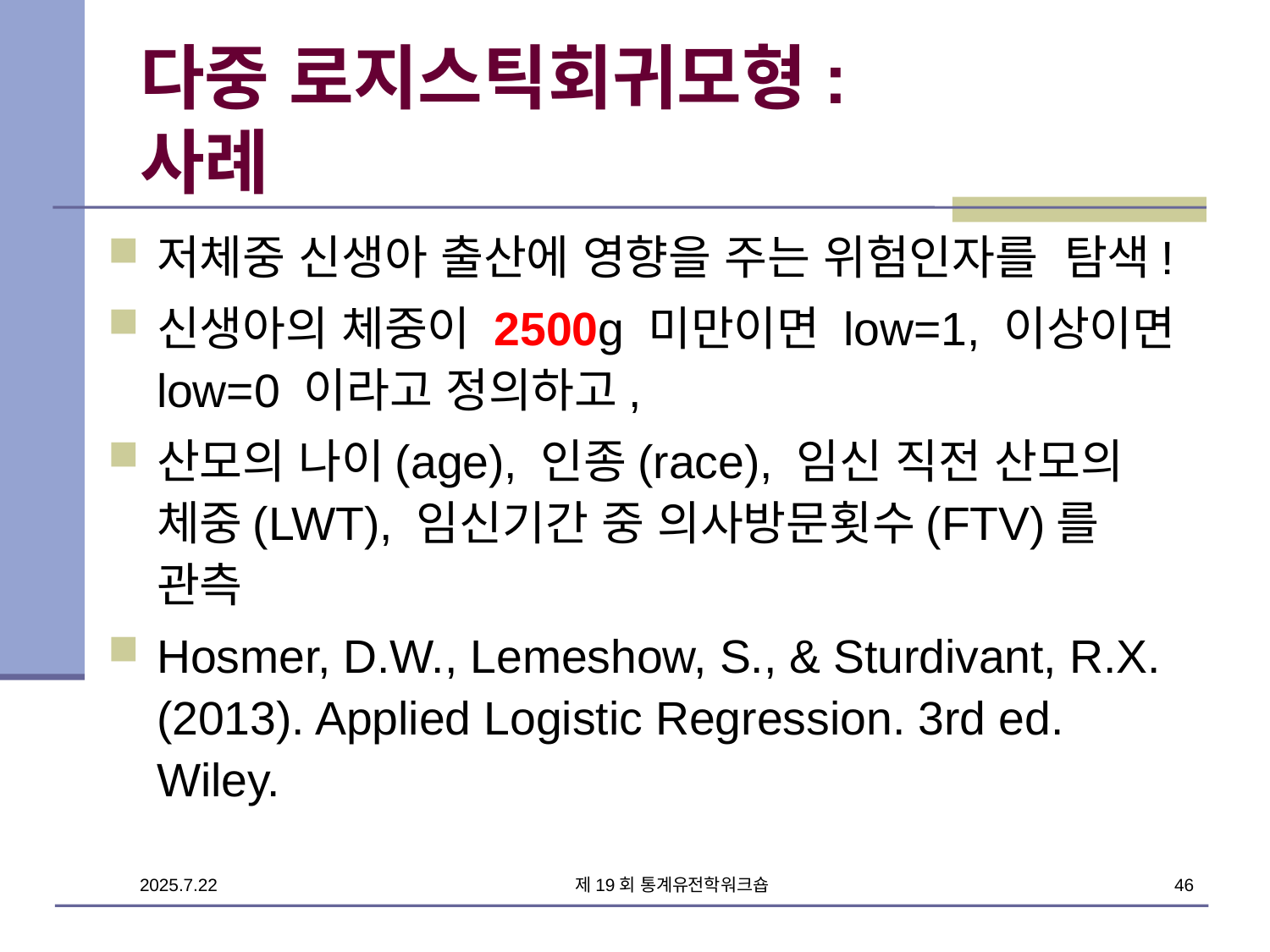

# 다중 로지스틱회귀모형: 사례

저체중 신생아 출산에 영향을 주는 위험인자를  탐색!
신생아의 체중이 2500g 미만이면 low=1, 이상이면 low=0 이라고 정의하고,
산모의 나이(age), 인종(race), 임신 직전 산모의 체중(LWT), 임신기간 중 의사방문횟수(FTV)를 관측
Hosmer, D.W., Lemeshow, S., & Sturdivant, R.X. (2013). Applied Logistic Regression. 3rd ed. Wiley.

제19회 통계유전학워크숍
46
2025.7.22